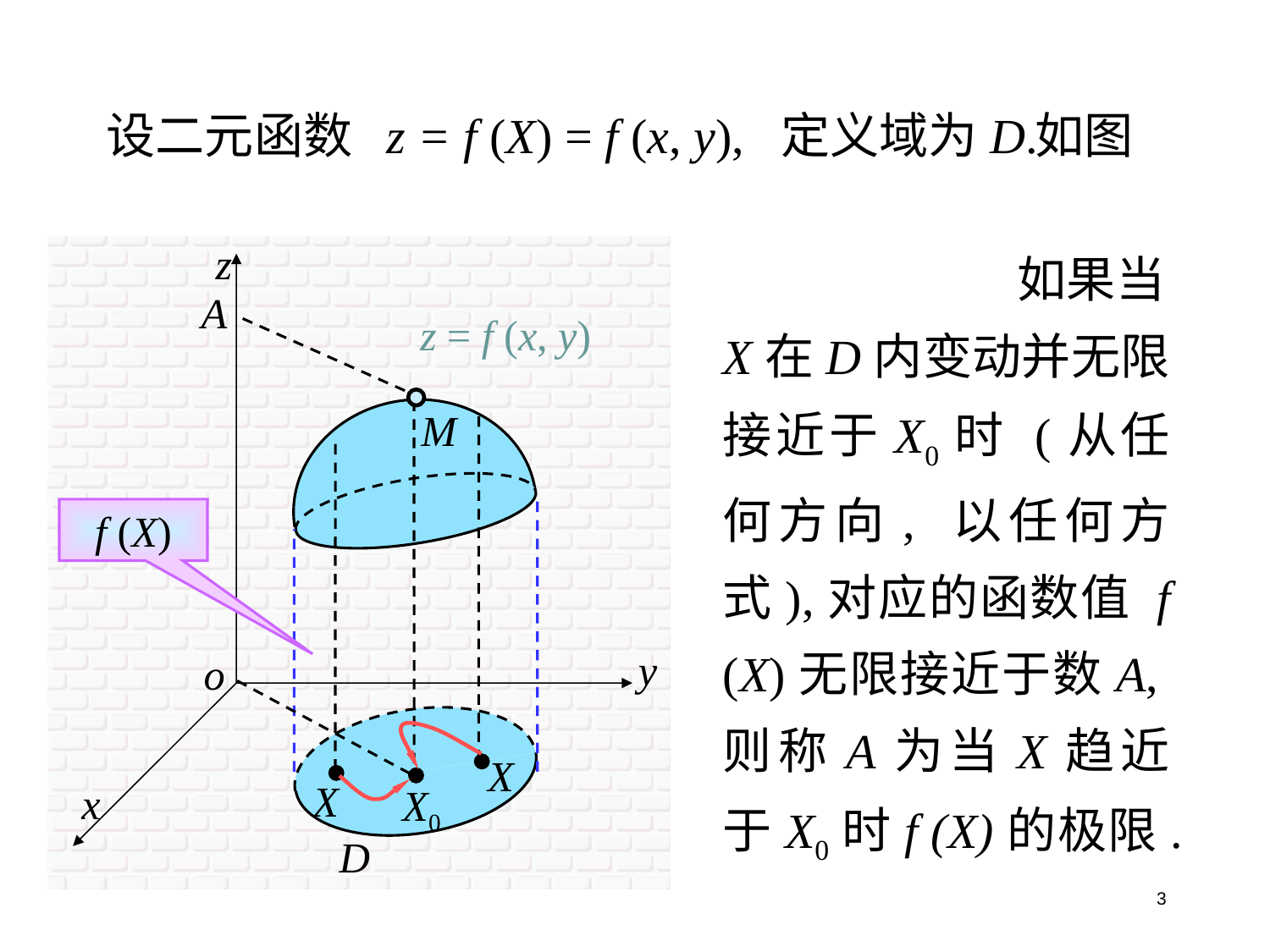

设二元函数  z = f (X) = f (x, y),  定义域为D.
如图
如果当X在D内变动并无限接近于X0时 (从任何方向, 以任何方式),对应的函数值 f (X)无限接近于数A,则称A为当X趋近于X0时f (X)的极限.
z

y
o

x

A

z = f (x, y)
M

X0

f (X)

X
X

D
3